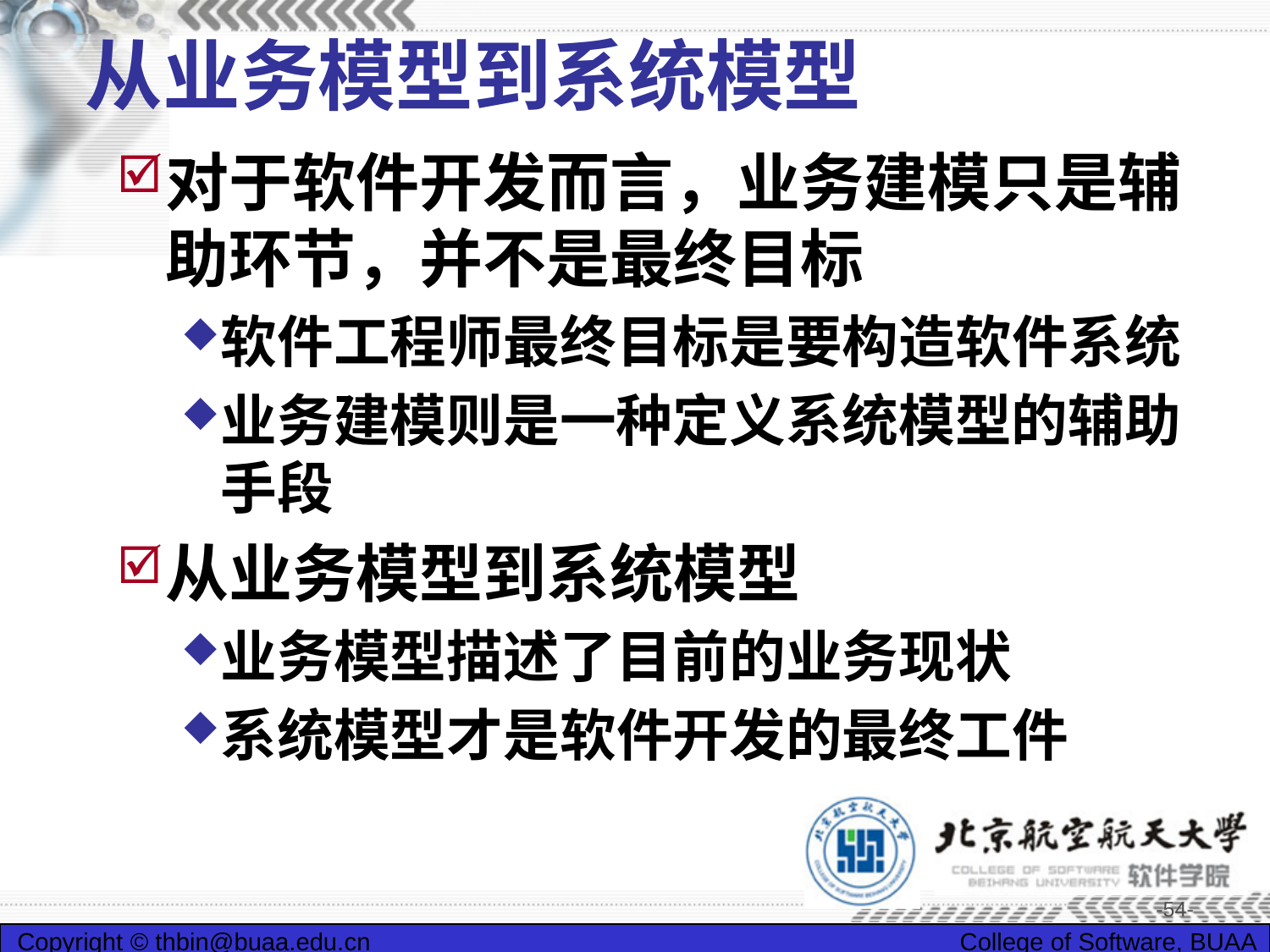

# 从业务模型到系统模型
对于软件开发而言，业务建模只是辅助环节，并不是最终目标
软件工程师最终目标是要构造软件系统
业务建模则是一种定义系统模型的辅助手段
从业务模型到系统模型
业务模型描述了目前的业务现状
系统模型才是软件开发的最终工件
-54-